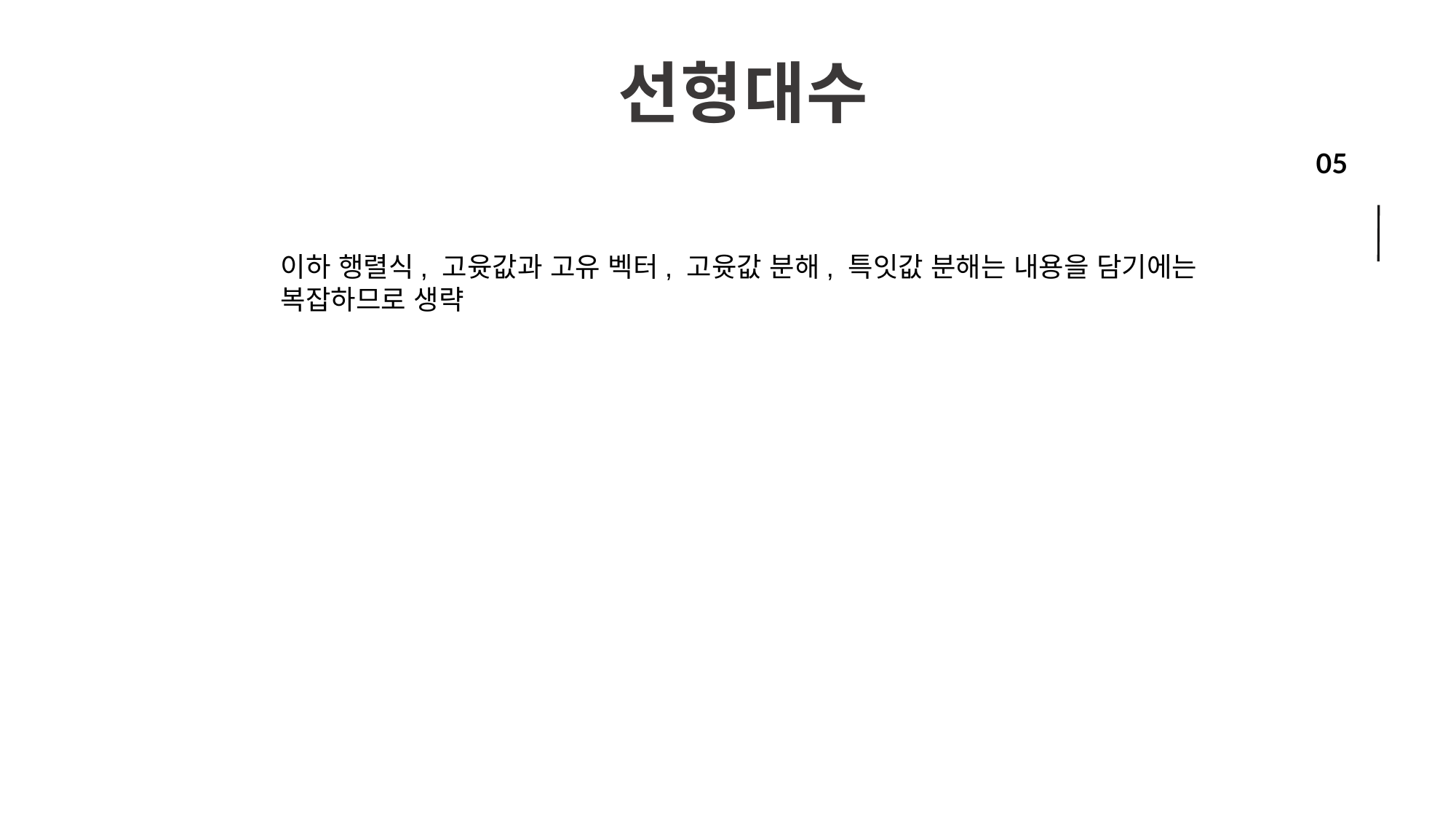

선형대수

이하 행렬식, 고윳값과 고유 벡터, 고윳값 분해, 특잇값 분해는 내용을 담기에는 복잡하므로 생략